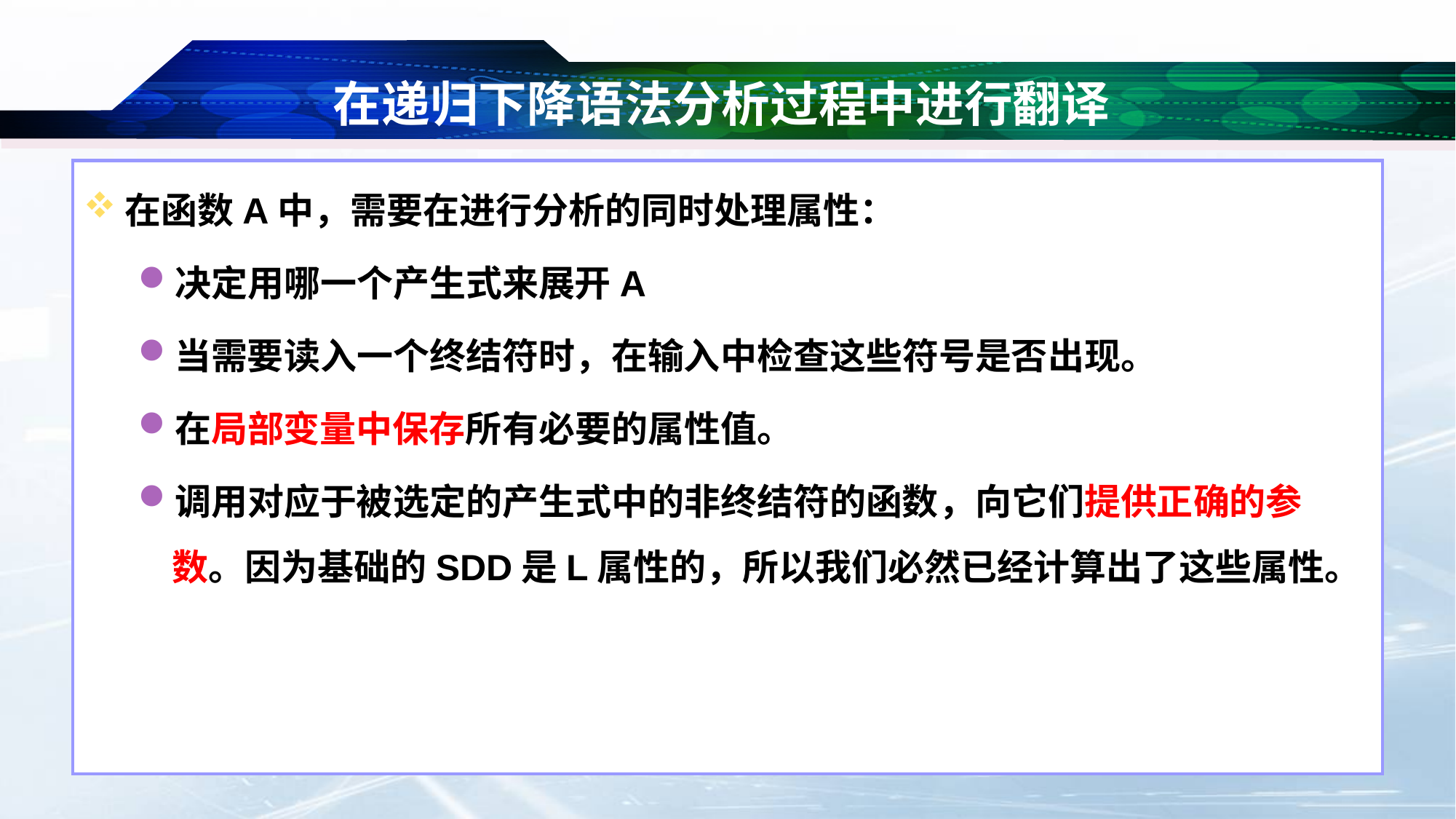

# 在递归下降语法分析过程中进行翻译
在函数A中，需要在进行分析的同时处理属性：
决定用哪一个产生式来展开A
当需要读入一个终结符时，在输入中检查这些符号是否出现。
在局部变量中保存所有必要的属性值。
调用对应于被选定的产生式中的非终结符的函数，向它们提供正确的参数。因为基础的SDD是L属性的，所以我们必然已经计算出了这些属性。